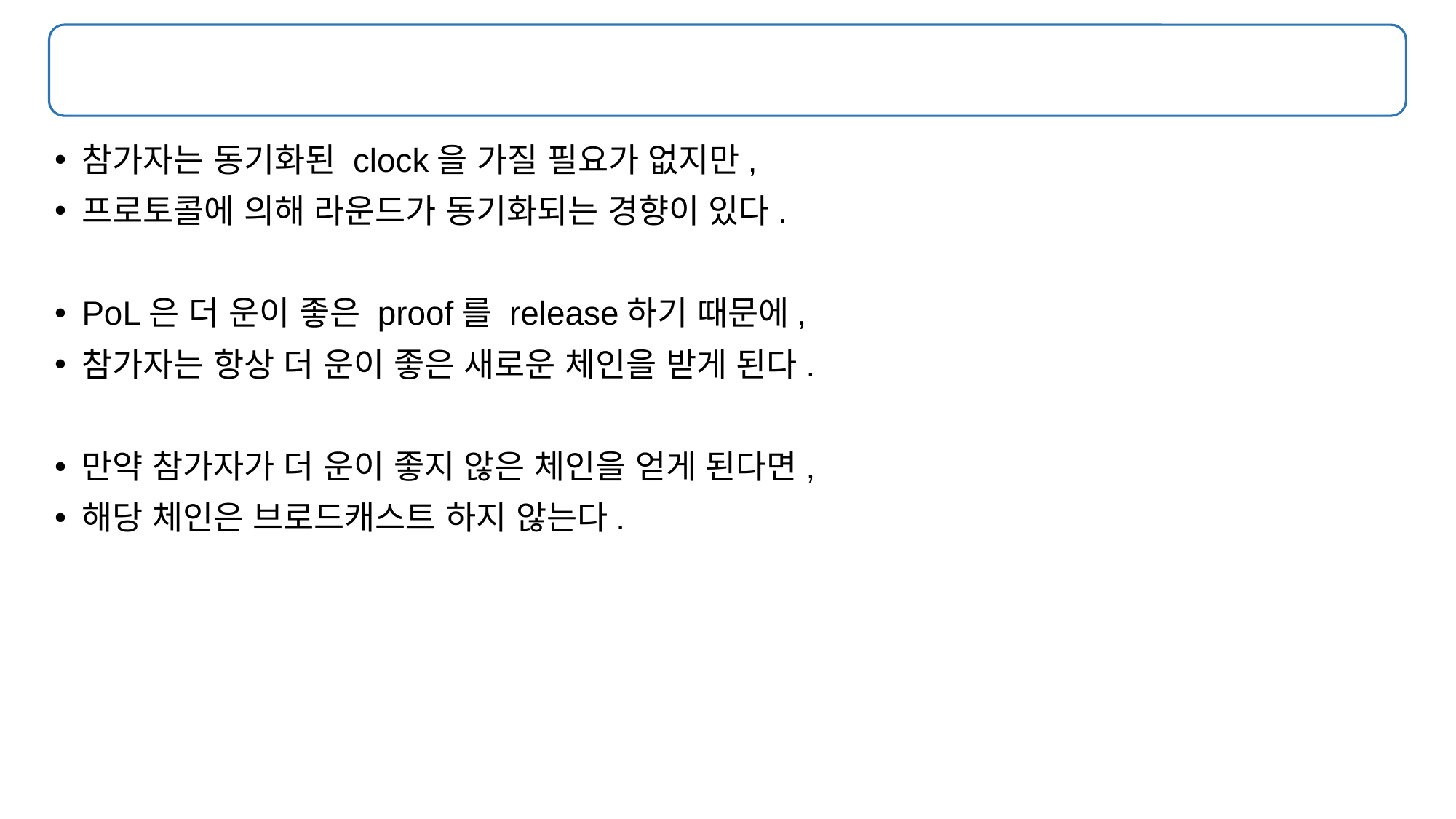

#
참가자는 동기화된 clock을 가질 필요가 없지만,
프로토콜에 의해 라운드가 동기화되는 경향이 있다.

PoL은 더 운이 좋은 proof를 release하기 때문에,
참가자는 항상 더 운이 좋은 새로운 체인을 받게 된다.

만약 참가자가 더 운이 좋지 않은 체인을 얻게 된다면,
해당 체인은 브로드캐스트 하지 않는다.
22